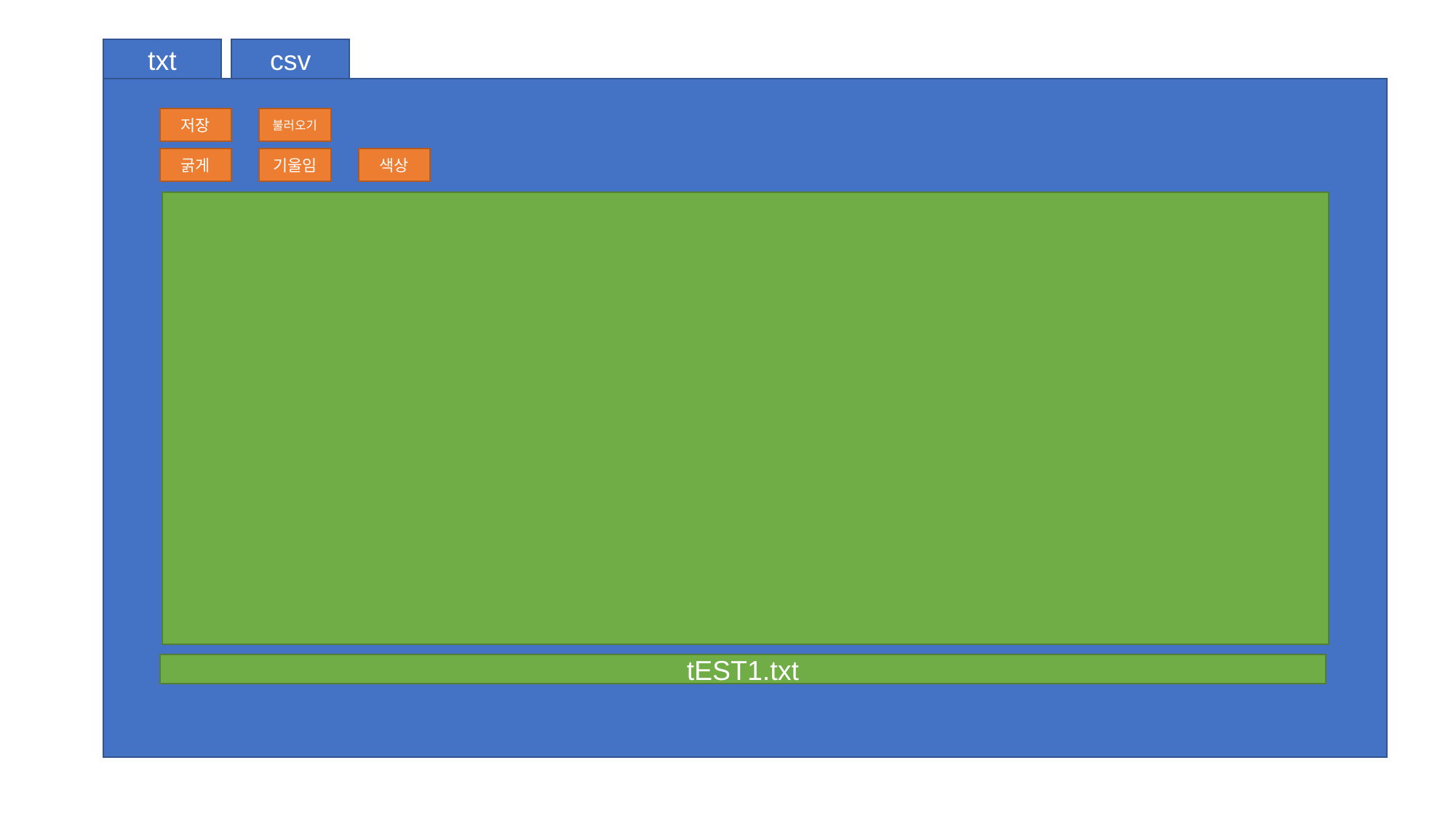

txt
csv

저장
불러오기
굵게
기울임
색상

tEST1.txt